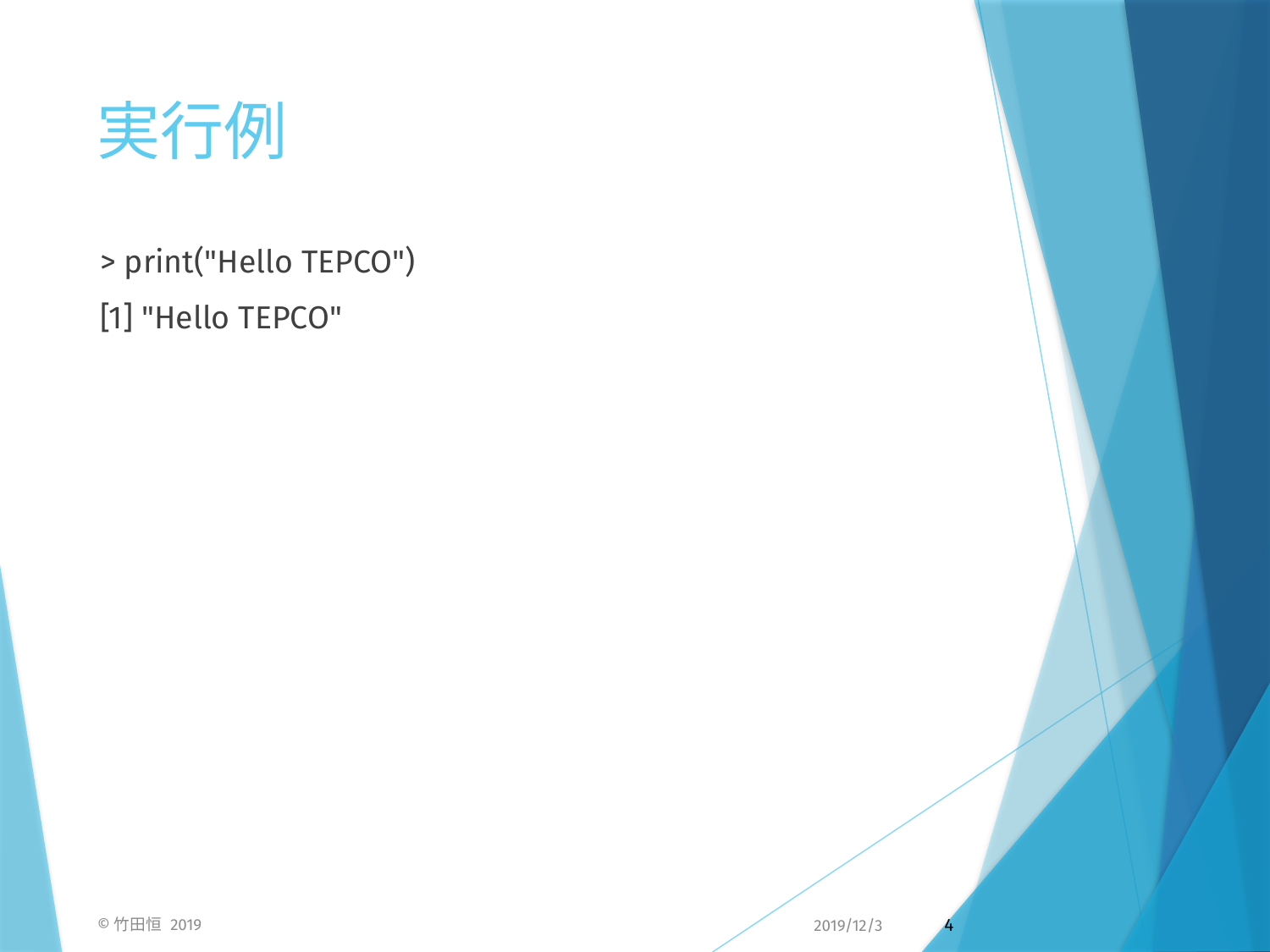

# 実行例
> print("Hello TEPCO")
[1] "Hello TEPCO"
4
©竹田恒 2019
2019/12/3